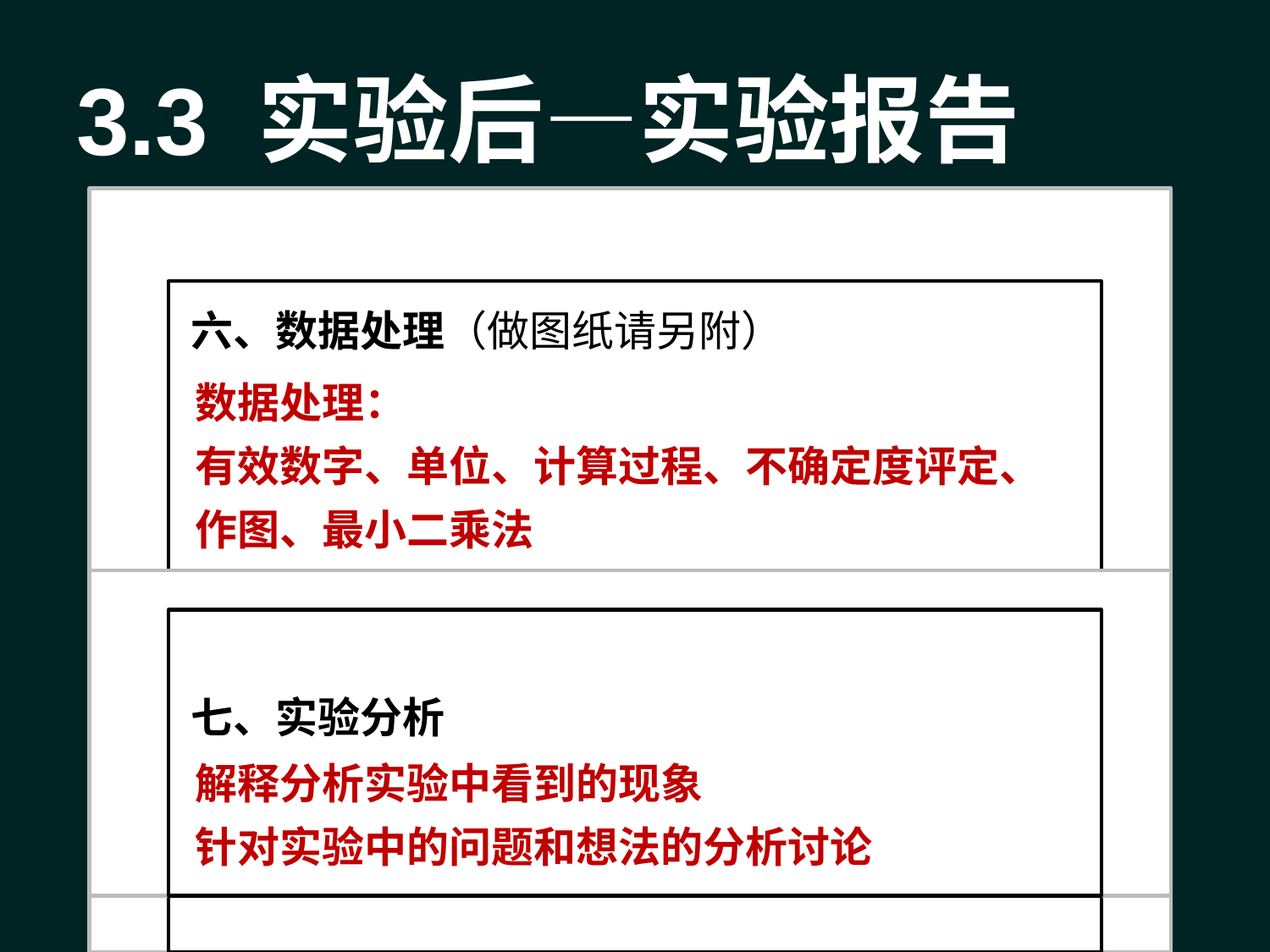

# 3.3 实验后—实验报告

六、数据处理（做图纸请另附）

数据处理：
有效数字、单位、计算过程、不确定度评定、
作图、最小二乘法

解释分析实验中看到的现象
针对实验中的问题和想法的分析讨论

七、实验分析